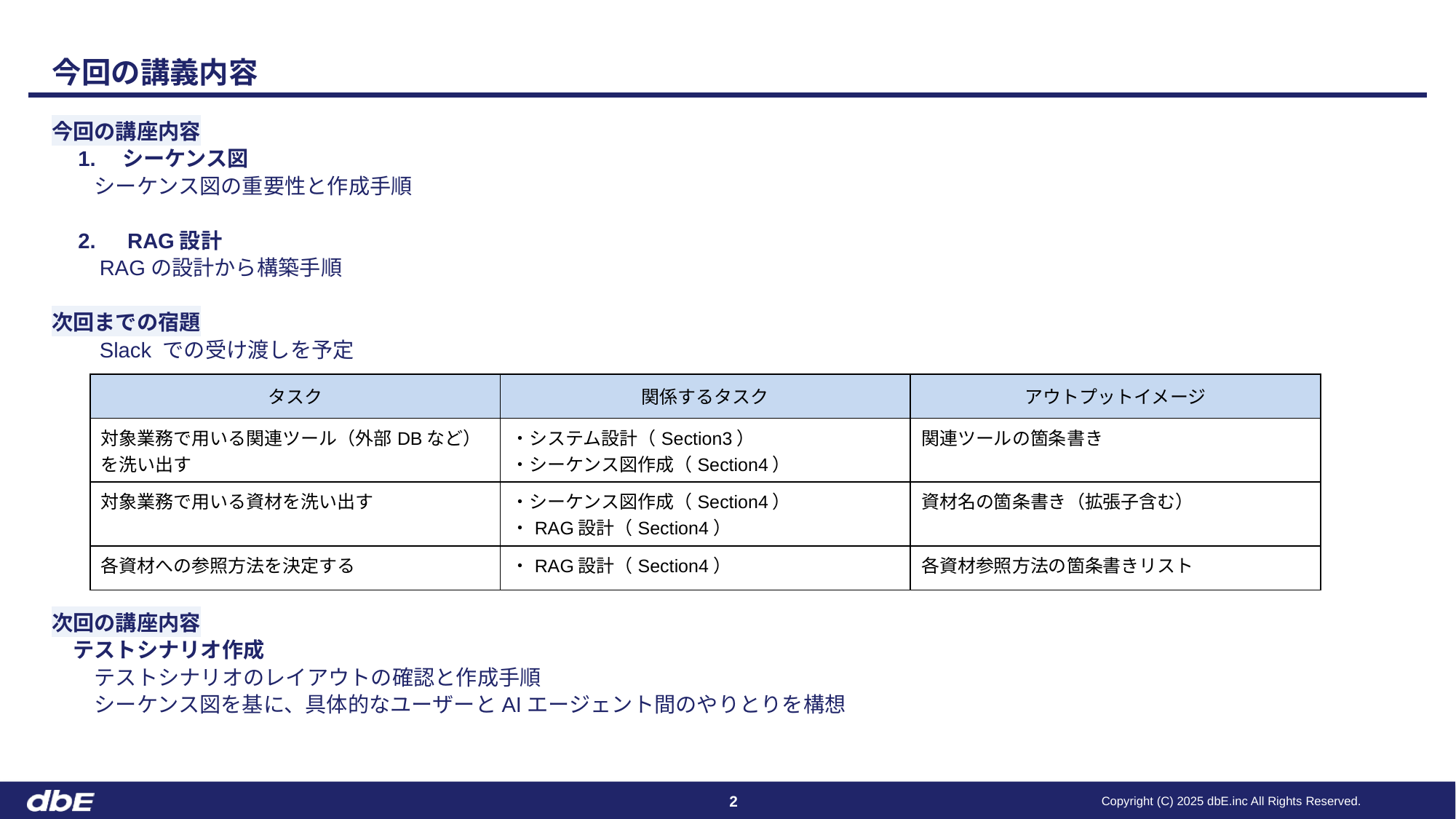

# 今回の講義内容
今回の講座内容
　1.　シーケンス図
　　シーケンス図の重要性と作成手順

　2.　RAG設計
　　RAGの設計から構築手順

次回までの宿題
　　Slack での受け渡しを予定

次回の講座内容
　テストシナリオ作成
　　テストシナリオのレイアウトの確認と作成手順
　　シーケンス図を基に、具体的なユーザーとAIエージェント間のやりとりを構想
| タスク | 関係するタスク | アウトプットイメージ |
| --- | --- | --- |
| 対象業務で用いる関連ツール（外部DBなど）を洗い出す | ・システム設計（Section3） ・シーケンス図作成（Section4） | 関連ツールの箇条書き |
| 対象業務で用いる資材を洗い出す | ・シーケンス図作成（Section4） ・RAG設計（Section4） | 資材名の箇条書き（拡張子含む） |
| 各資材への参照方法を決定する | ・RAG設計（Section4） | 各資材参照方法の箇条書きリスト |
Copyright (C) 2025 dbE.inc All Rights Reserved.
2